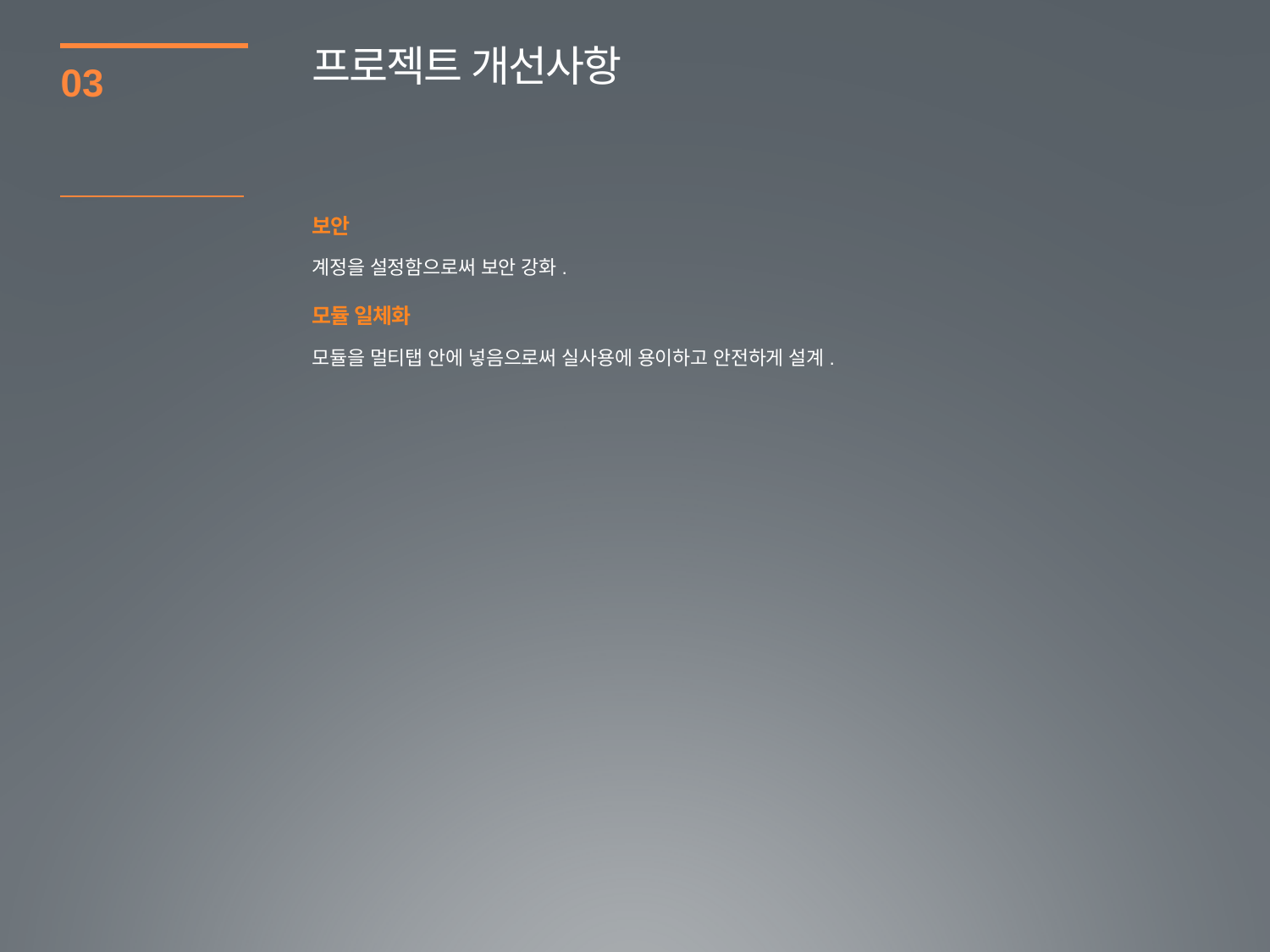

프로젝트 개선사항
03

보안
계정을 설정함으로써 보안 강화.
모듈 일체화
모듈을 멀티탭 안에 넣음으로써 실사용에 용이하고 안전하게 설계.